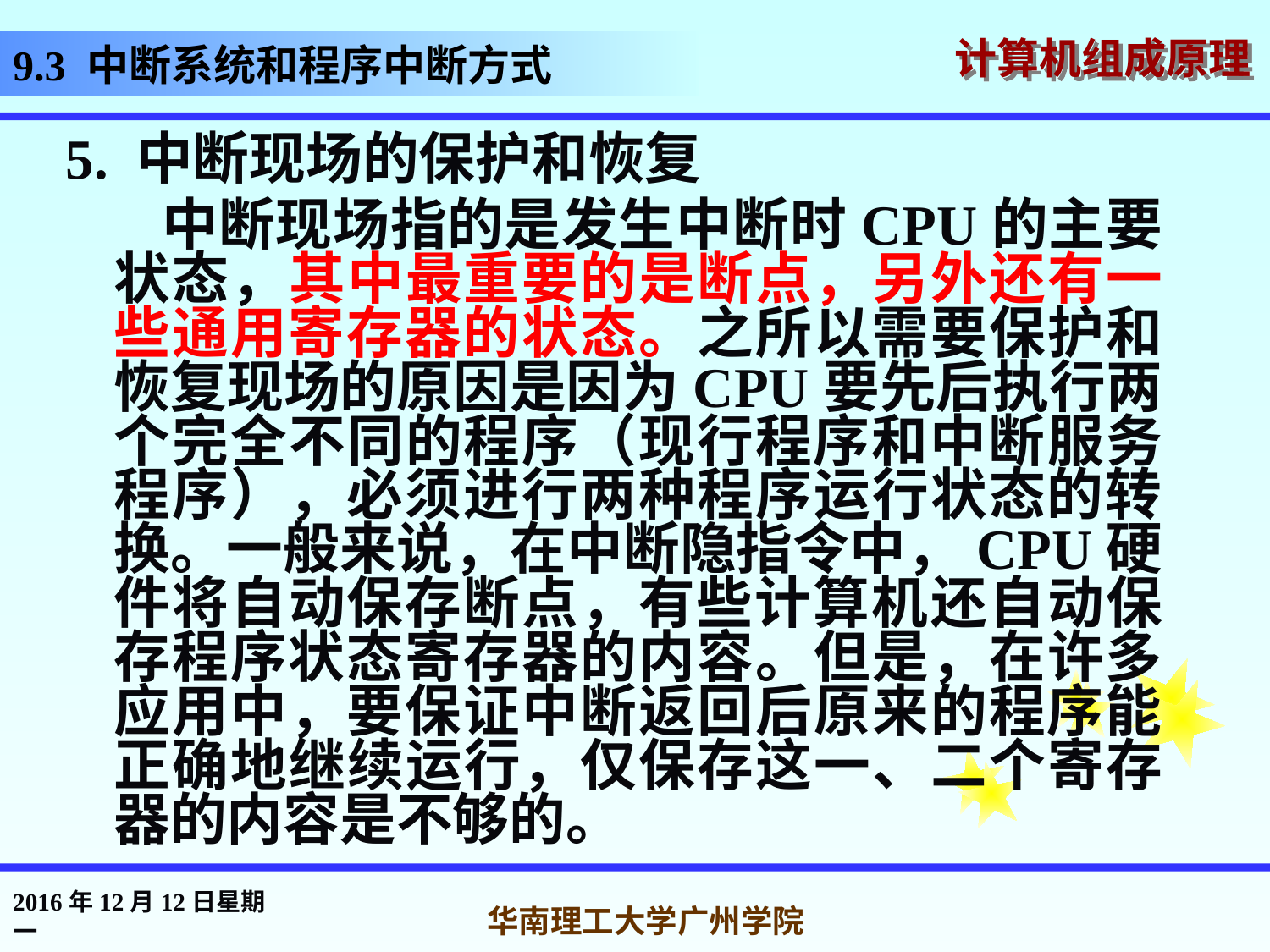

# 9.3 中断系统和程序中断方式
5. 中断现场的保护和恢复
      中断现场指的是发生中断时CPU的主要状态，其中最重要的是断点，另外还有一些通用寄存器的状态。之所以需要保护和恢复现场的原因是因为CPU要先后执行两个完全不同的程序（现行程序和中断服务程序），必须进行两种程序运行状态的转换。一般来说，在中断隐指令中，CPU硬件将自动保存断点，有些计算机还自动保存程序状态寄存器的内容。但是，在许多应用中，要保证中断返回后原来的程序能正确地继续运行，仅保存这一、二个寄存器的内容是不够的。
2016年12月12日星期一
华南理工大学广州学院